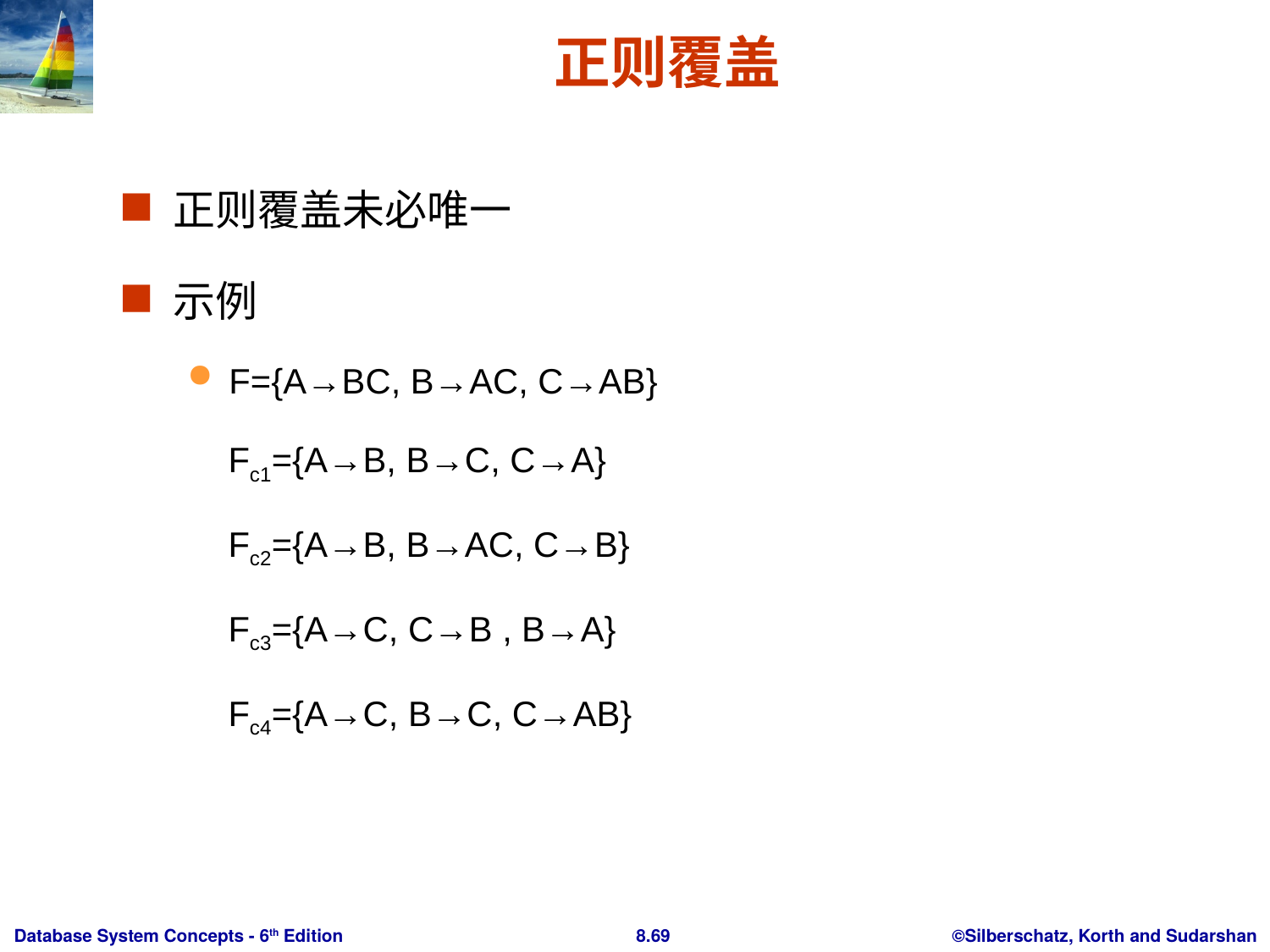

# 正则覆盖
正则覆盖未必唯一
示例
F={A→BC, B→AC, C→AB}
    Fc1={A→B, B→C, C→A}
    Fc2={A→B, B→AC, C→B}
    Fc3={A→C, C→B , B→A}
    Fc4={A→C, B→C, C→AB}